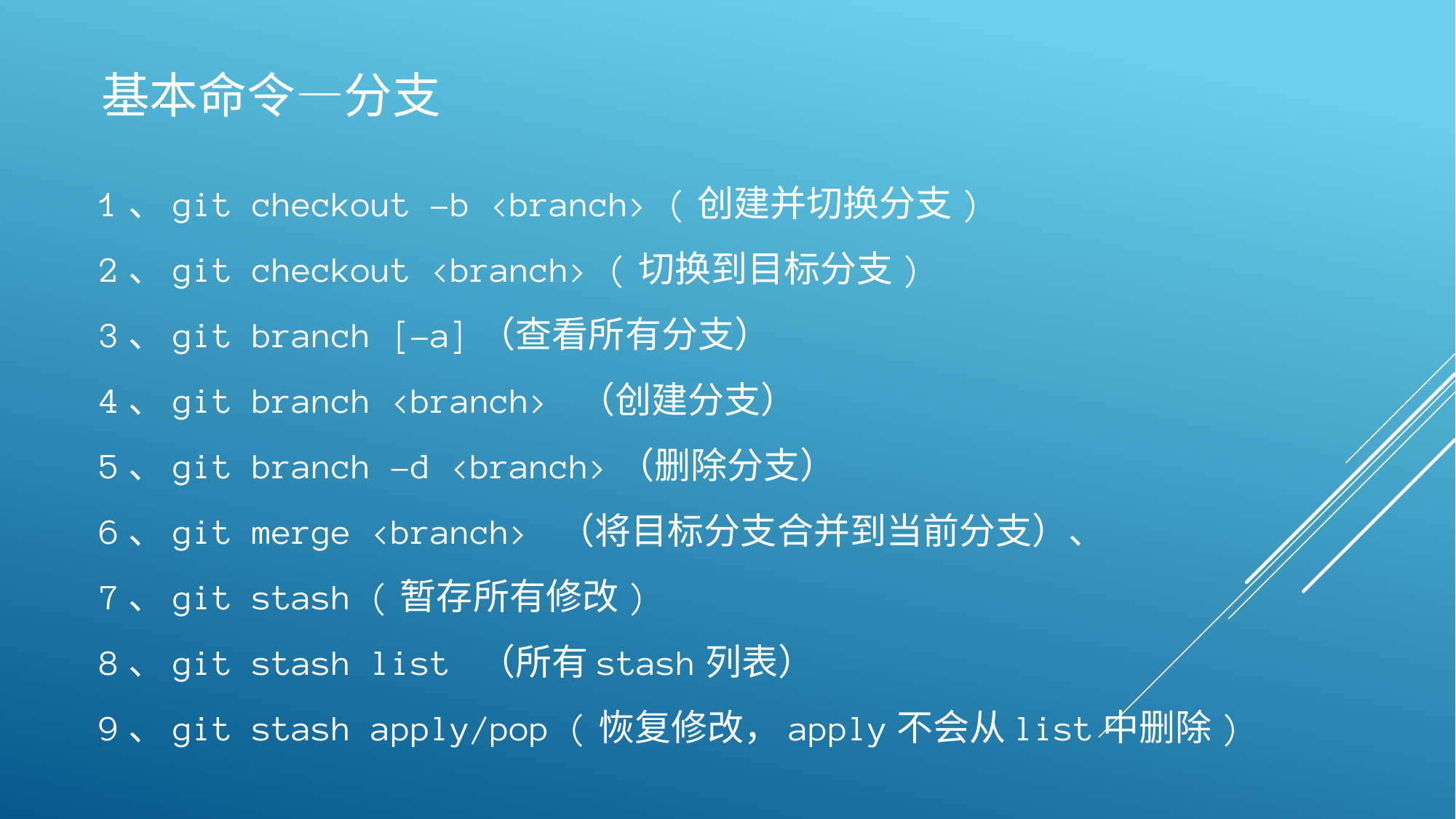

基本命令—分支
1、git checkout -b <branch> (创建并切换分支)
2、git checkout <branch> (切换到目标分支)
3、git branch [-a]（查看所有分支）
4、git branch <branch> （创建分支）
5、git branch –d <branch>（删除分支）
6、git merge <branch> （将目标分支合并到当前分支）、
7、git stash (暂存所有修改)
8、git stash list （所有stash列表）
9、git stash apply/pop (恢复修改，apply不会从list中删除)